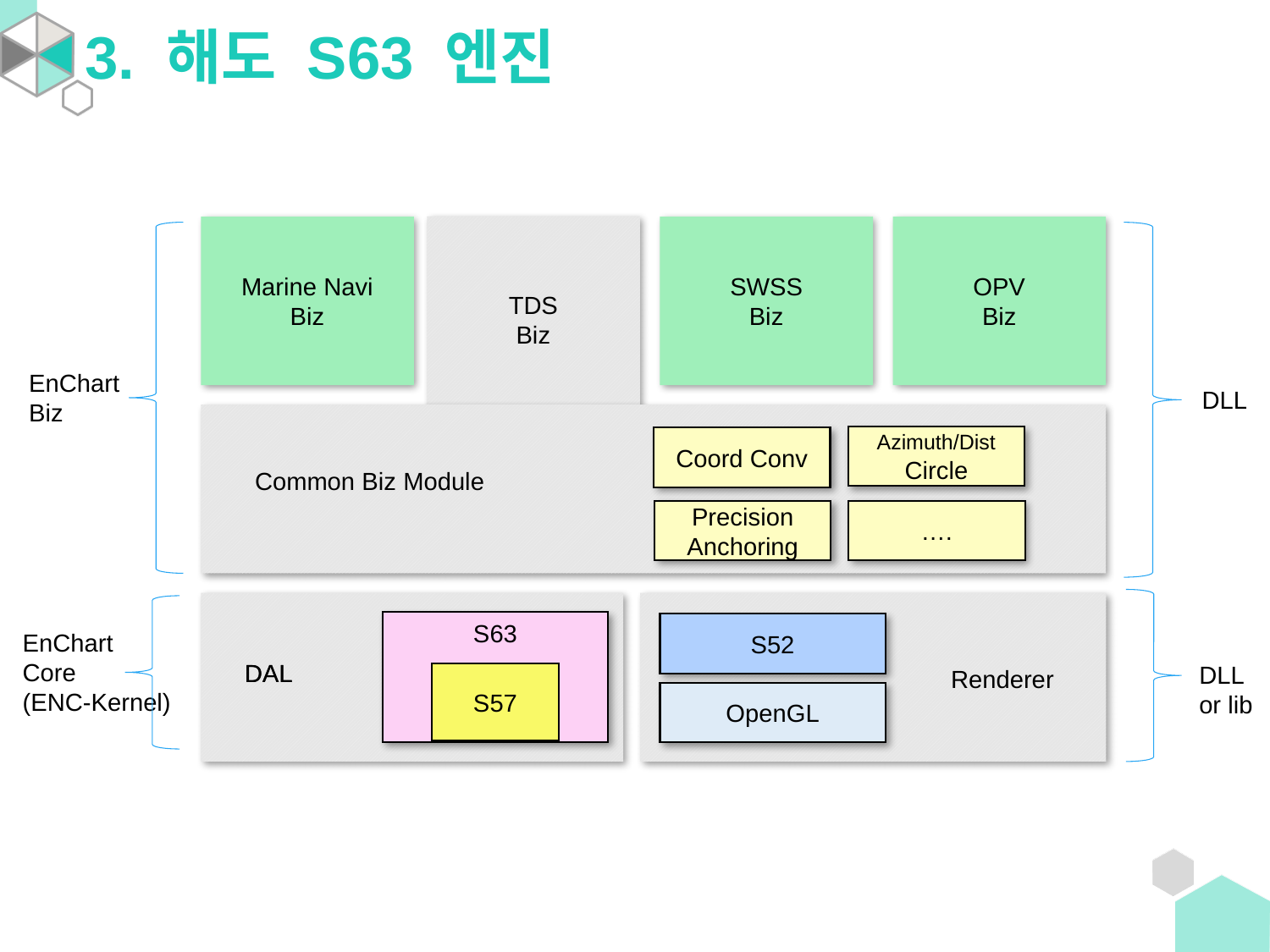

3. 해도 S63 엔진
Marine Navi
Biz
TDS
Biz
SWSS
Biz
OPV
Biz

EnChart
Biz
DLL

Azimuth/Dist
Circle
Coord Conv
Common Biz Module
Precision Anchoring
….

S63

S52
EnChart
Core
(ENC-Kernel)
DAL
DAL
DLL
or lib
Renderer
S57
OpenGL